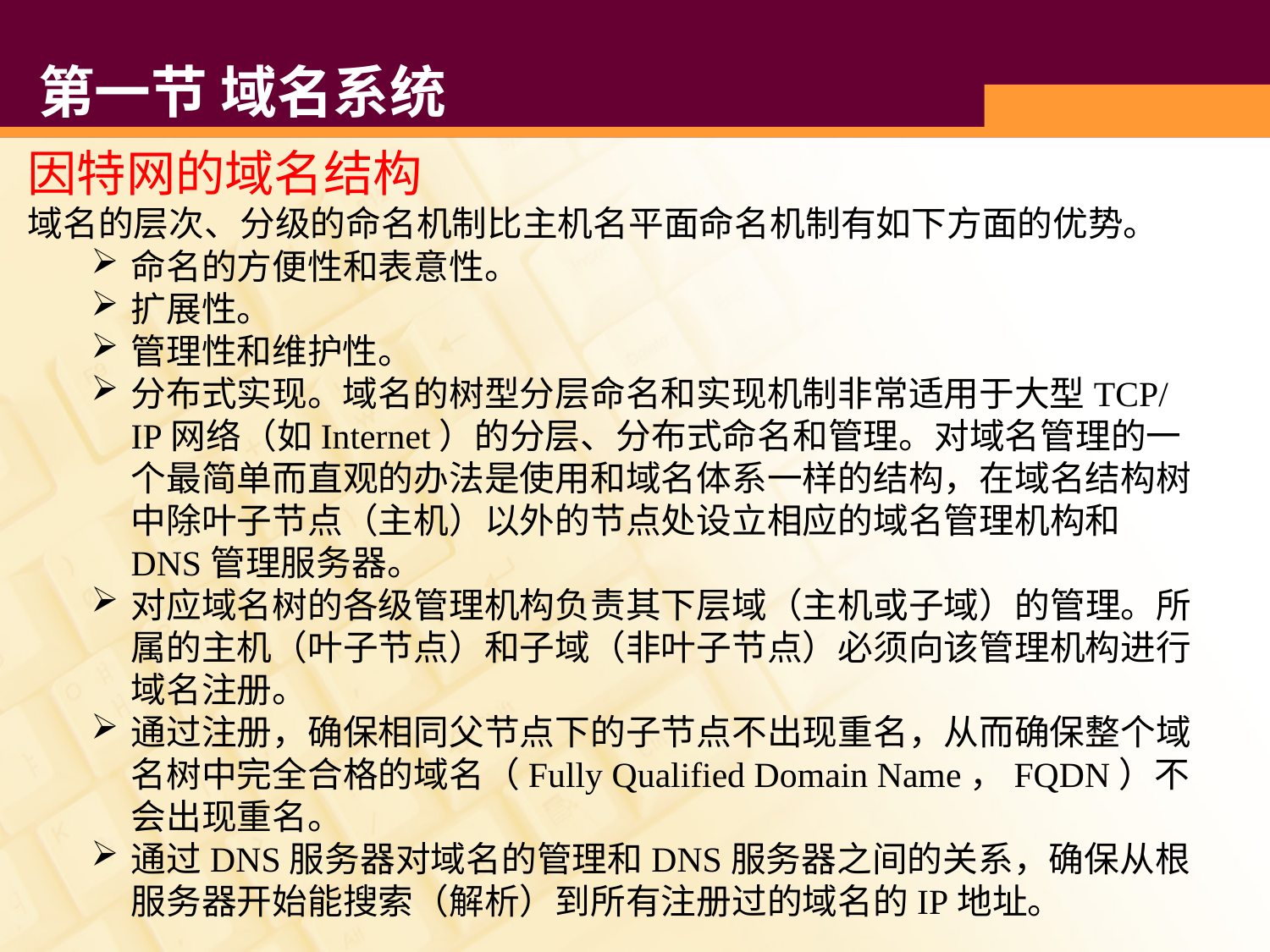

# 第一节 域名系统
因特网的域名结构
域名的层次、分级的命名机制比主机名平面命名机制有如下方面的优势。
命名的方便性和表意性。
扩展性。
管理性和维护性。
分布式实现。域名的树型分层命名和实现机制非常适用于大型TCP/IP网络（如Internet）的分层、分布式命名和管理。对域名管理的一个最简单而直观的办法是使用和域名体系一样的结构，在域名结构树中除叶子节点（主机）以外的节点处设立相应的域名管理机构和DNS管理服务器。
对应域名树的各级管理机构负责其下层域（主机或子域）的管理。所属的主机（叶子节点）和子域（非叶子节点）必须向该管理机构进行域名注册。
通过注册，确保相同父节点下的子节点不出现重名，从而确保整个域名树中完全合格的域名（Fully Qualified Domain Name，FQDN）不会出现重名。
通过DNS服务器对域名的管理和DNS服务器之间的关系，确保从根服务器开始能搜索（解析）到所有注册过的域名的IP地址。